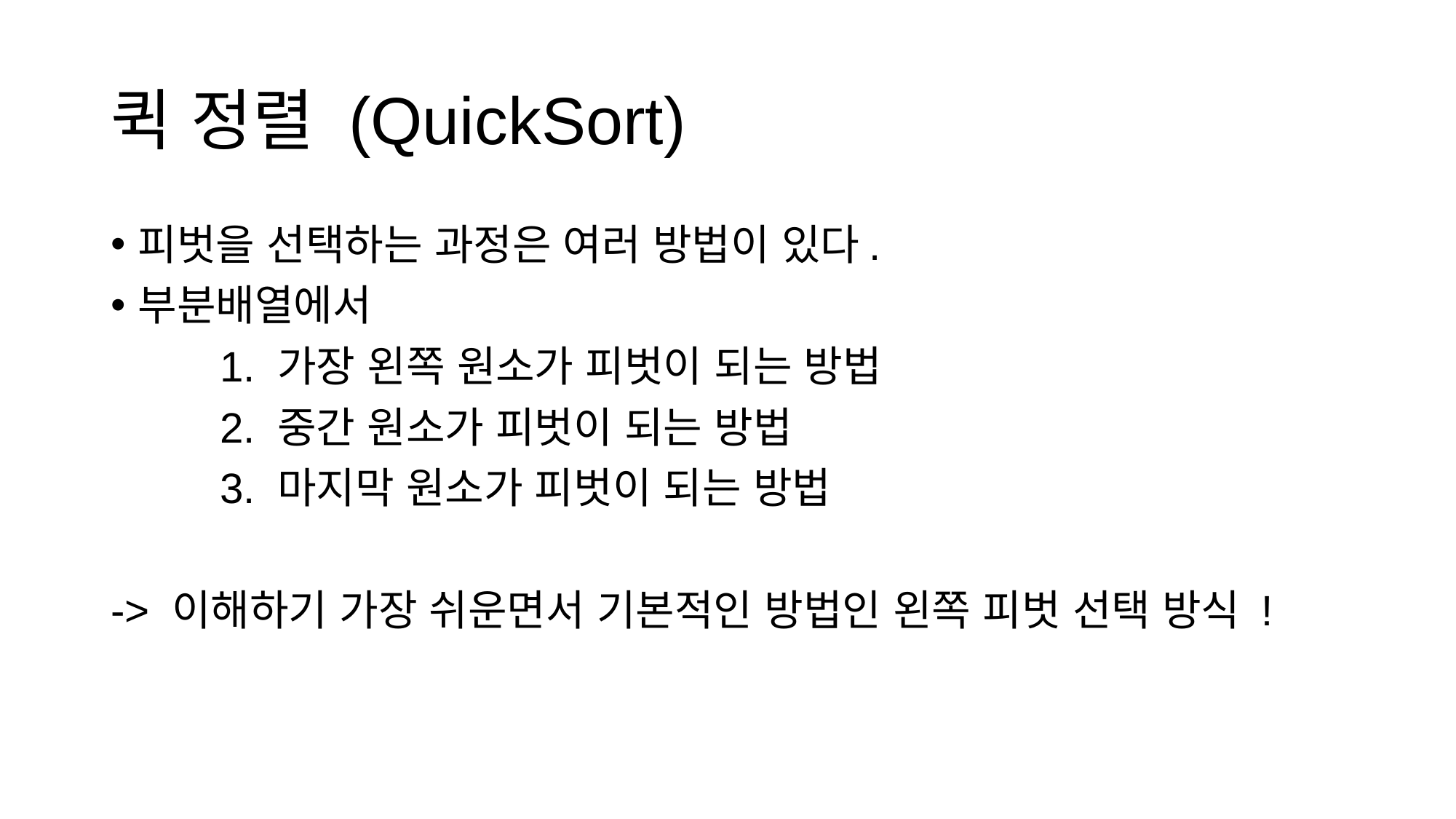

# 퀵 정렬 (QuickSort)
피벗을 선택하는 과정은 여러 방법이 있다.
부분배열에서
	1. 가장 왼쪽 원소가 피벗이 되는 방법
	2. 중간 원소가 피벗이 되는 방법
	3. 마지막 원소가 피벗이 되는 방법

-> 이해하기 가장 쉬운면서 기본적인 방법인 왼쪽 피벗 선택 방식 !